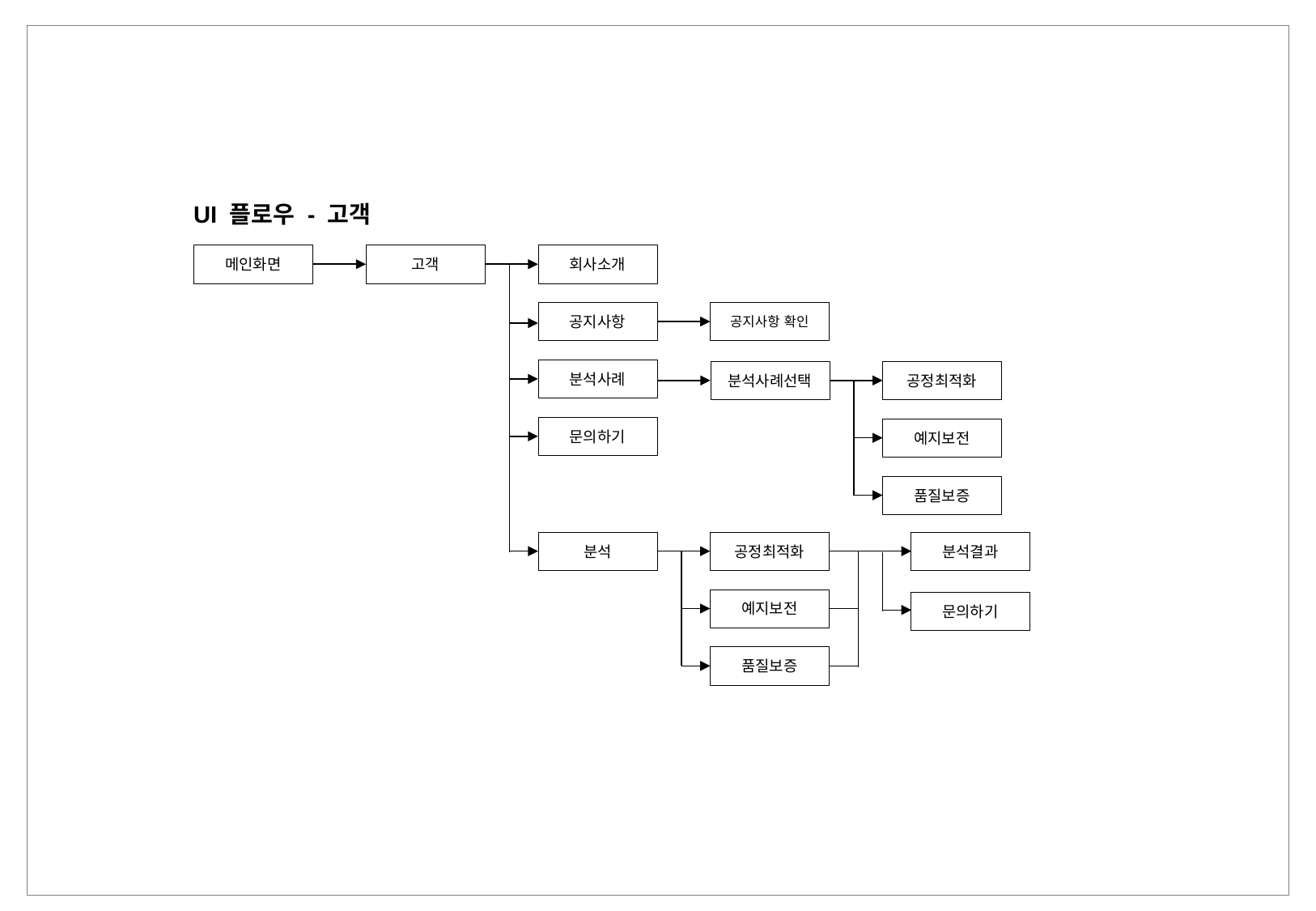

UI 플로우 - 고객
회사소개
고객
메인화면
공지사항 확인
공지사항
분석사례
분석사례선택
공정최적화
문의하기
예지보전
품질보증
공정최적화
분석결과
분석
예지보전
문의하기
품질보증